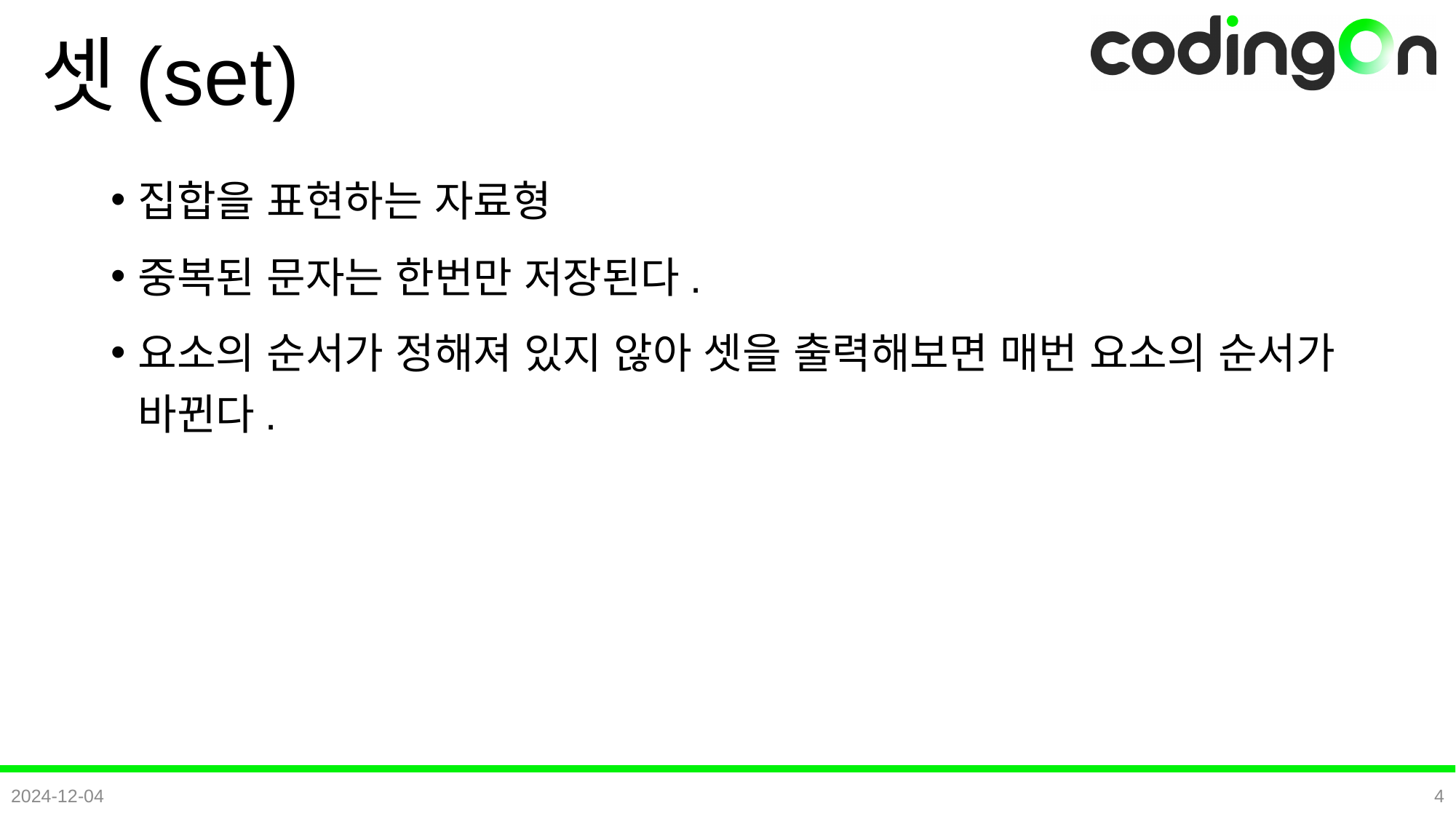

# 셋(set)
집합을 표현하는 자료형
중복된 문자는 한번만 저장된다.
요소의 순서가 정해져 있지 않아 셋을 출력해보면 매번 요소의 순서가 바뀐다.
2024-12-04
4